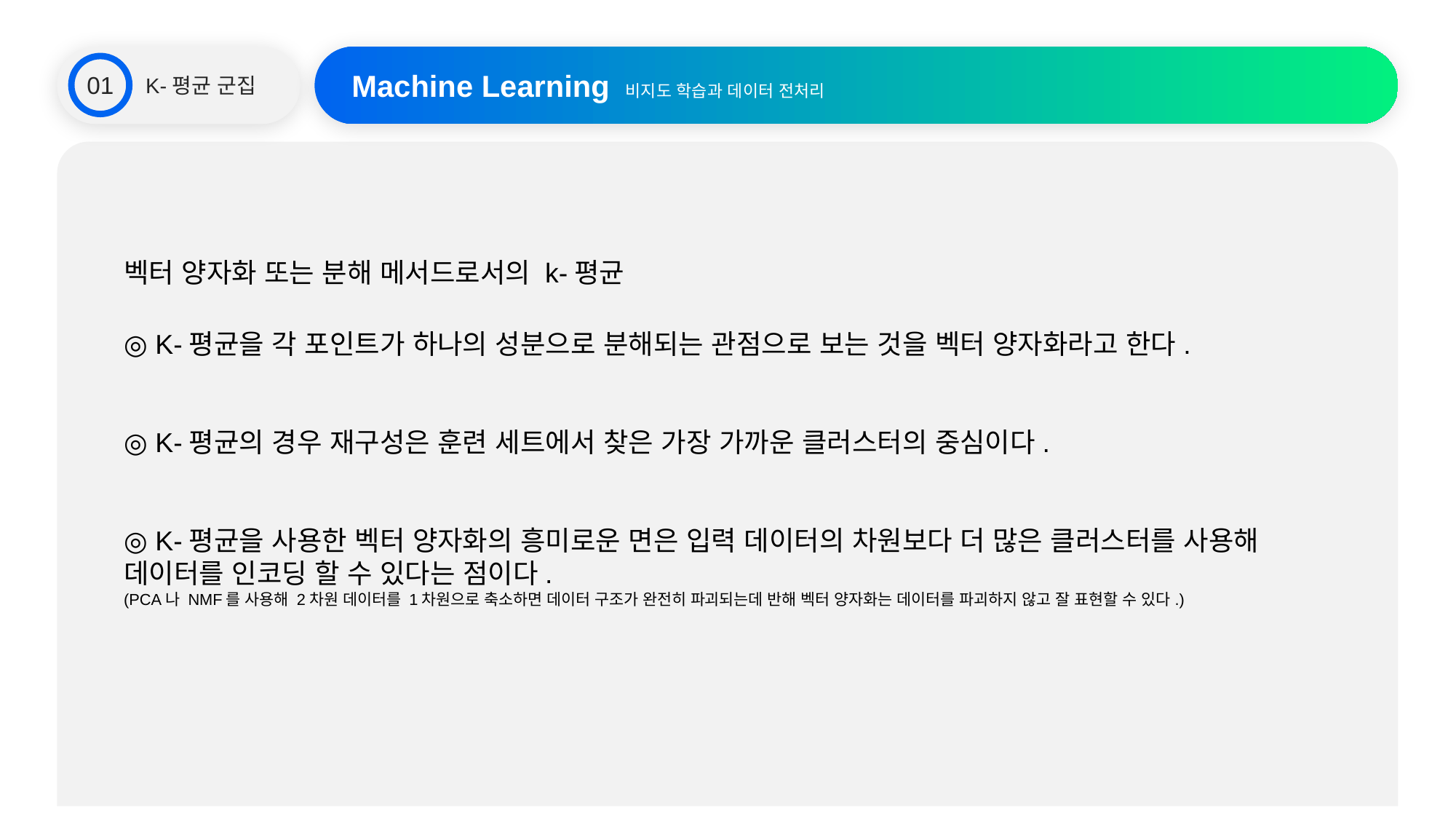

K-평균 군집
Machine Learning 비지도 학습과 데이터 전처리
01

벡터 양자화 또는 분해 메서드로서의 k-평균
◎ K-평균을 각 포인트가 하나의 성분으로 분해되는 관점으로 보는 것을 벡터 양자화라고 한다.

◎ K-평균의 경우 재구성은 훈련 세트에서 찾은 가장 가까운 클러스터의 중심이다.

◎ K-평균을 사용한 벡터 양자화의 흥미로운 면은 입력 데이터의 차원보다 더 많은 클러스터를 사용해 데이터를 인코딩 할 수 있다는 점이다.
(PCA나 NMF를 사용해 2차원 데이터를 1차원으로 축소하면 데이터 구조가 완전히 파괴되는데 반해 벡터 양자화는 데이터를 파괴하지 않고 잘 표현할 수 있다.)